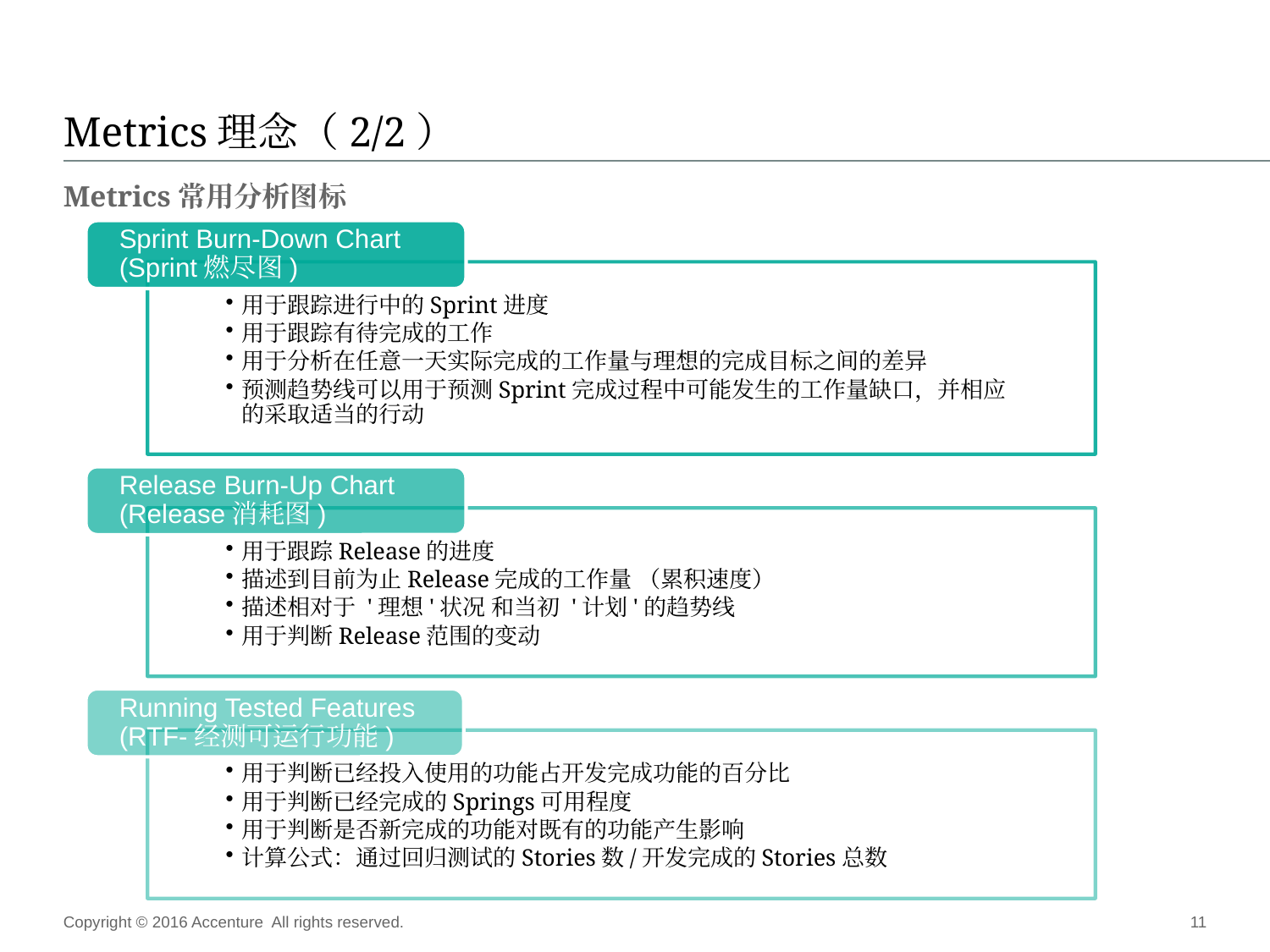

# Metrics理念（2/2）
Metrics常用分析图标
用于跟踪进行中的Sprint进度
用于跟踪有待完成的工作
用于分析在任意一天实际完成的工作量与理想的完成目标之间的差异
预测趋势线可以用于预测Sprint完成过程中可能发生的工作量缺口，并相应的采取适当的行动
Sprint Burn-Down Chart (Sprint燃尽图)
用于跟踪Release的进度
描述到目前为止Release完成的工作量 （累积速度）
描述相对于 '理想'状况 和当初 '计划'的趋势线
用于判断Release范围的变动
Release Burn-Up Chart
(Release消耗图)
用于判断已经投入使用的功能占开发完成功能的百分比
用于判断已经完成的Springs可用程度
用于判断是否新完成的功能对既有的功能产生影响
计算公式：通过回归测试的Stories数/开发完成的Stories总数
Running Tested Features
(RTF-经测可运行功能)
Copyright © 2016 Accenture  All rights reserved.
11